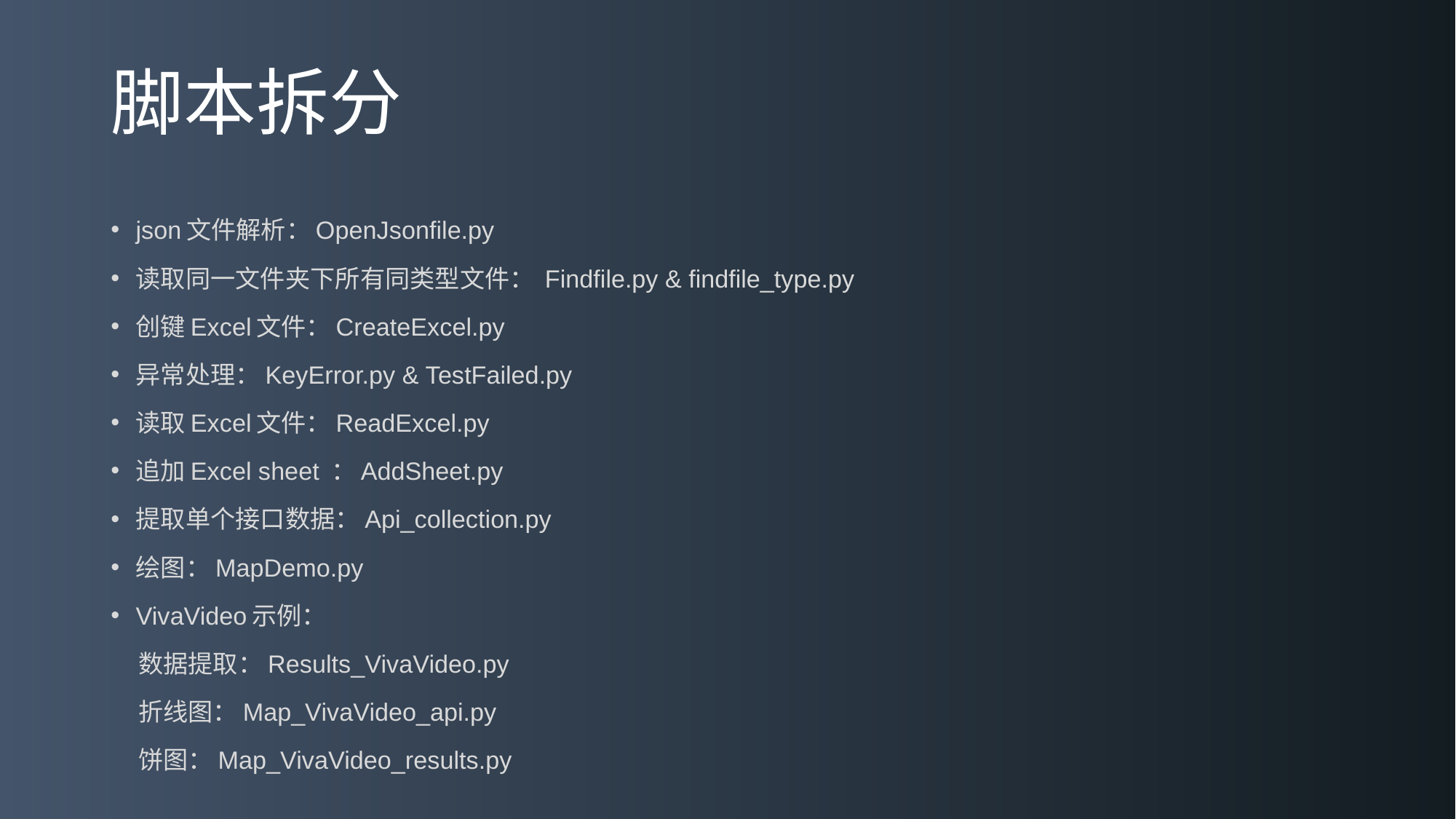

# 脚本拆分
json文件解析：OpenJsonfile.py
读取同一文件夹下所有同类型文件： Findfile.py & findfile_type.py
创键Excel文件：CreateExcel.py
异常处理：KeyError.py & TestFailed.py
读取Excel文件：ReadExcel.py
追加Excel sheet ：AddSheet.py
提取单个接口数据：Api_collection.py
绘图：MapDemo.py
VivaVideo示例：
    数据提取：Results_VivaVideo.py
    折线图：Map_VivaVideo_api.py
    饼图：Map_VivaVideo_results.py